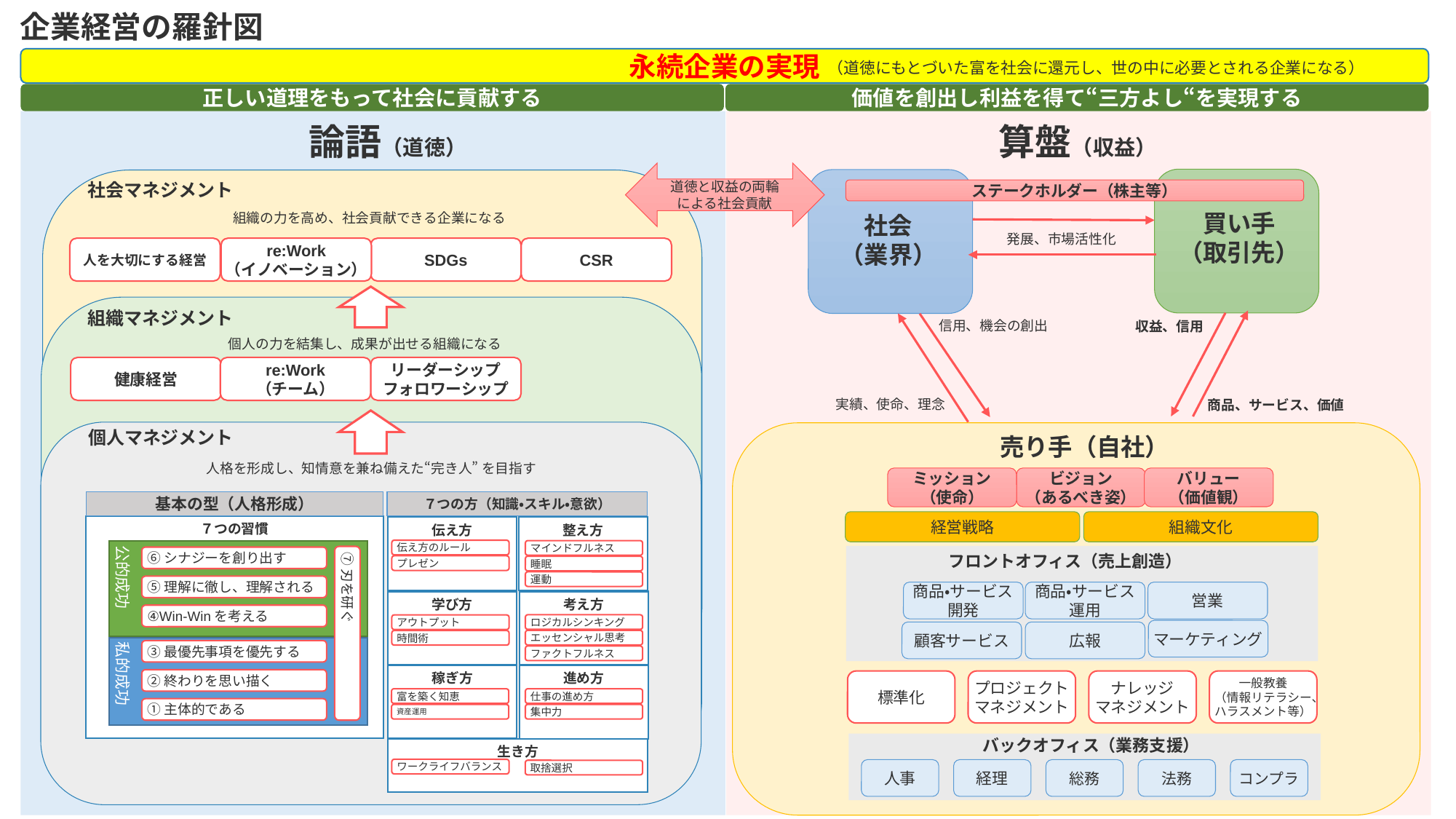

企業経営の羅針図
永続企業の実現
（道徳にもとづいた富を社会に還元し、世の中に必要とされる企業になる）
正しい道理をもって社会に貢献する
価値を創出し利益を得て“三方よし“を実現する

論語（道徳）
算盤（収益）
道徳と収益の両輪
による社会貢献

社会マネジメント
ステークホルダー（株主等）
買い手
（取引先）
組織の力を高め、社会貢献できる企業になる
社会
（業界）
発展、市場活性化
人を大切にする経営
re:Work
（イノベーション）
SDGs
CSR

組織マネジメント
信用、機会の創出
収益、信用
個人の力を結集し、成果が出せる組織になる
健康経営
re:Work
（チーム）
リーダーシップ
フォロワーシップ
実績、使命、理念
商品、サービス、価値

個人マネジメント

売り手（自社）
人格を形成し、知情意を兼ね備えた“完き人” を目指す
ビジョン
（あるべき姿）
バリュー
（価値観）
ミッション
（使命）
基本の型（人格形成）
７つの方（知識・スキル・意欲）
経営戦略
組織文化
７つの習慣
伝え方
整え方
伝え方のルール
マインドフルネス
公的成功
フロントオフィス（売上創造）

⑦刃を研ぐ
⑥シナジーを創り出す
プレゼン
睡眠
運動
⑤理解に徹し、理解される
商品・サービス
開発
商品・サービス
運用
営業
学び方
考え方
④Win-Winを考える
ロジカルシンキング
アウトプット
マーケティング
顧客サービス
広報
エッセンシャル思考
時間術
私的成功
③最優先事項を優先する
ファクトフルネス
稼ぎ方
進め方
②終わりを思い描く
標準化
プロジェクト
マネジメント
ナレッジ
マネジメント
一般教養
（情報リテラシー、ハラスメント等）
富を築く知恵
仕事の進め方
①主体的である
資産運用
集中力
バックオフィス（業務支援）

生き方
ワークライフバランス
人事
経理
総務
法務
コンプラ
取捨選択